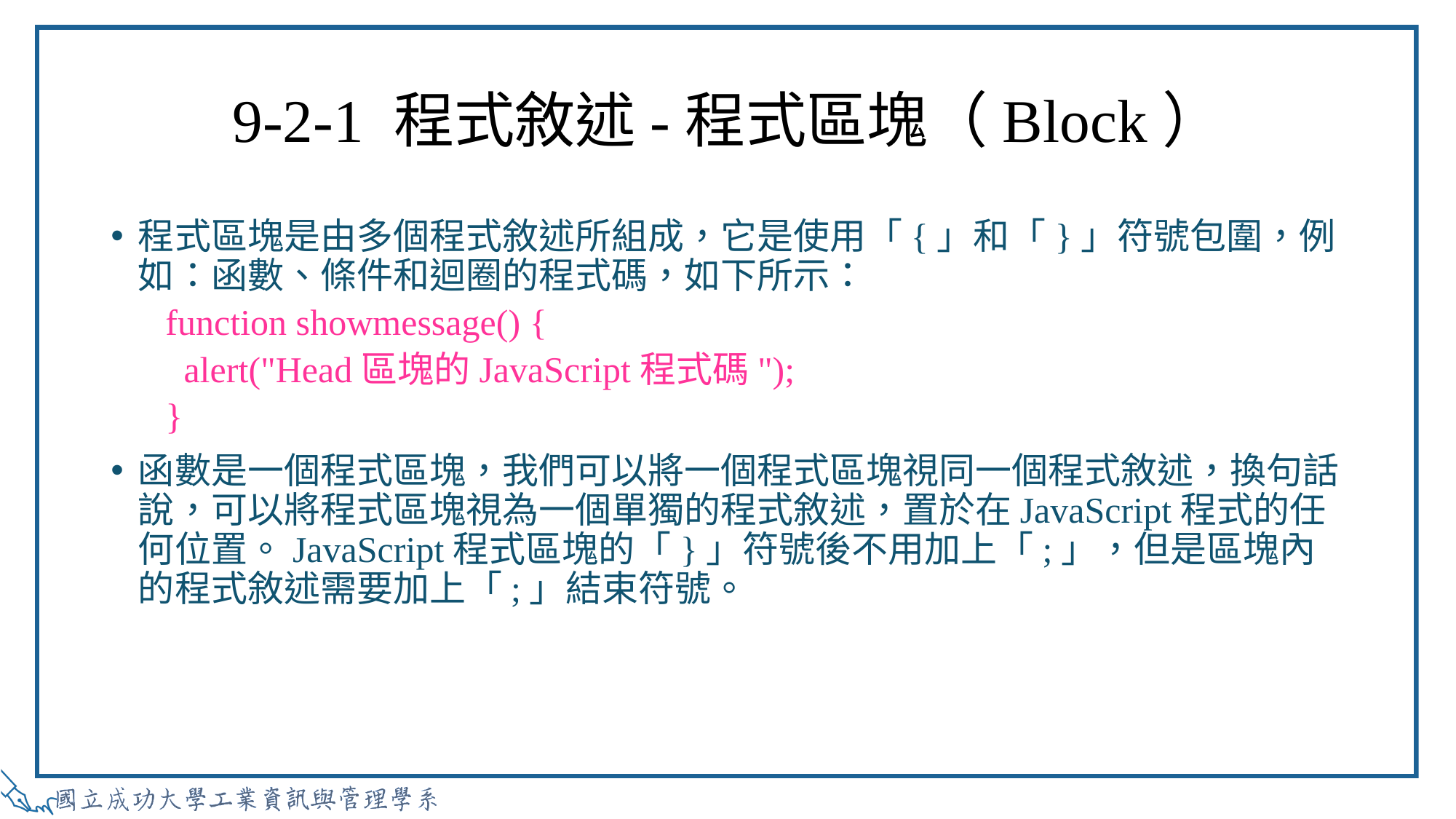

# 9-2-1 程式敘述-程式區塊（Block）
程式區塊是由多個程式敘述所組成，它是使用「{」和「}」符號包圍，例如：函數、條件和迴圈的程式碼，如下所示：
function showmessage() {
  alert("Head區塊的JavaScript程式碼");
}
函數是一個程式區塊，我們可以將一個程式區塊視同一個程式敘述，換句話說，可以將程式區塊視為一個單獨的程式敘述，置於在JavaScript程式的任何位置。JavaScript程式區塊的「}」符號後不用加上「;」，但是區塊內的程式敘述需要加上「;」結束符號。